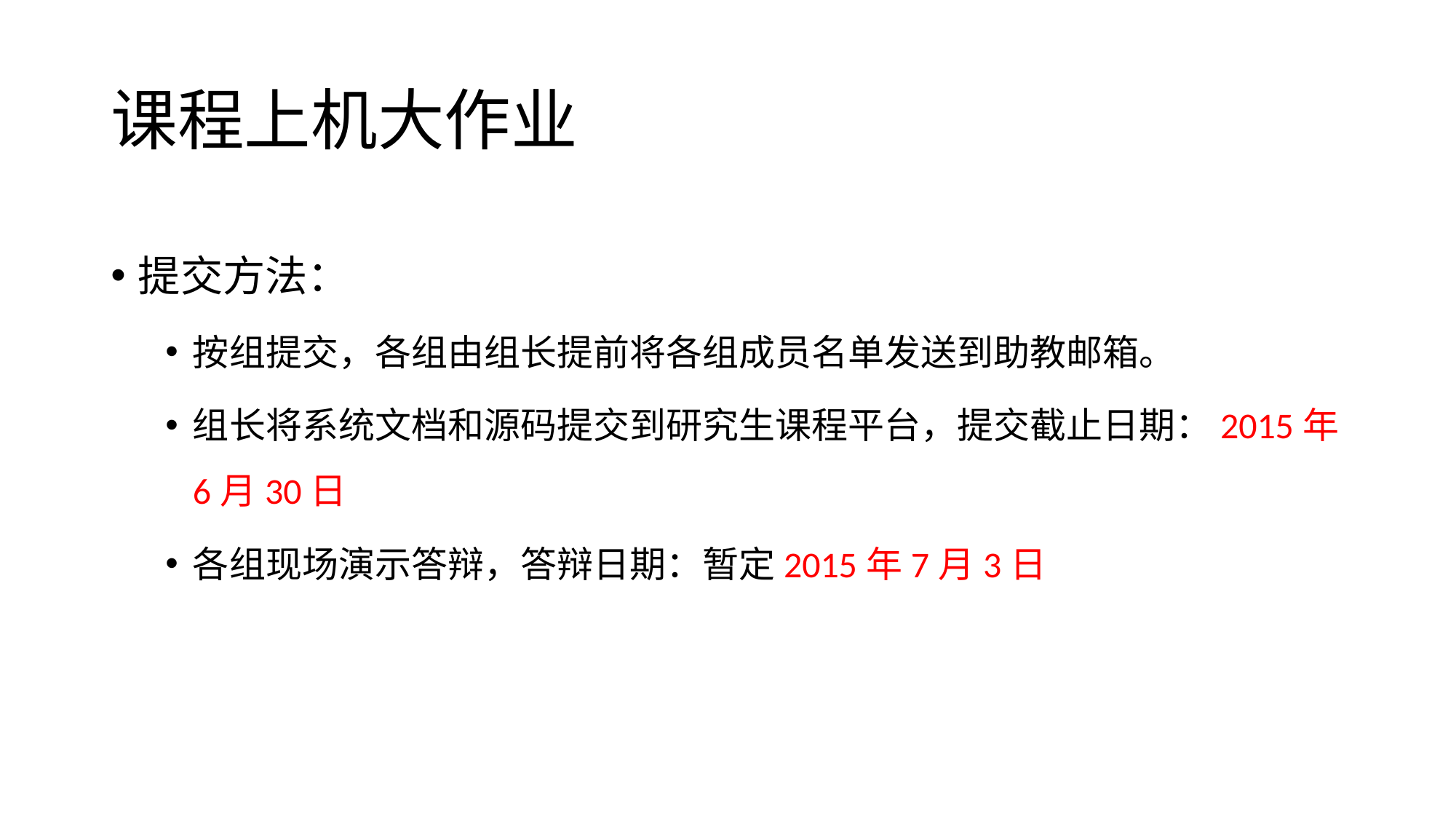

# 课程上机大作业
提交方法：
按组提交，各组由组长提前将各组成员名单发送到助教邮箱。
组长将系统文档和源码提交到研究生课程平台，提交截止日期：2015年6月30日
各组现场演示答辩，答辩日期：暂定2015年7月3日